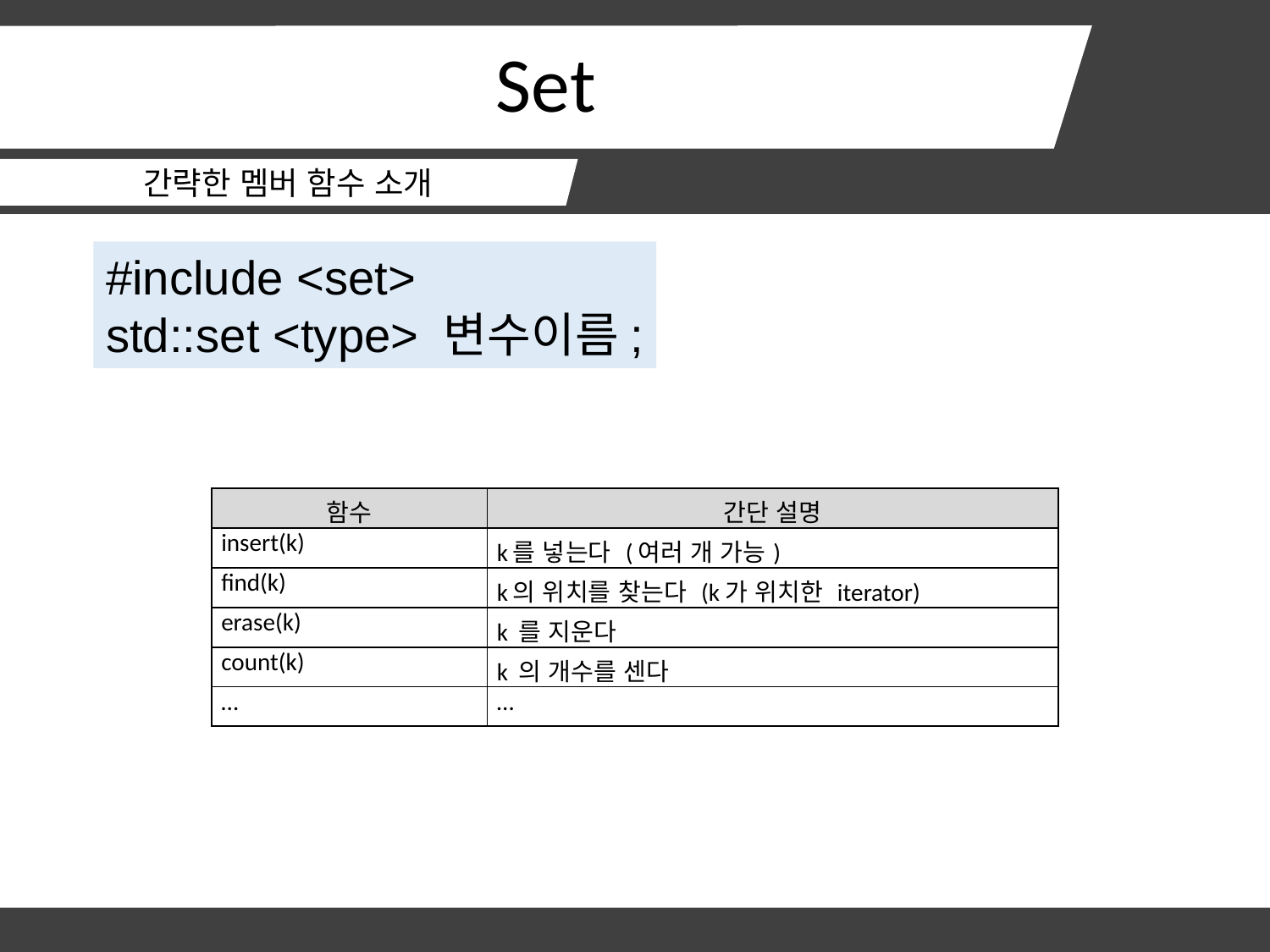

# Set
간략한 멤버 함수 소개
#include <set>
std::set <type> 변수이름;
| 함수 | 간단 설명 |
| --- | --- |
| insert(k) | k를 넣는다 (여러 개 가능) |
| find(k) | k의 위치를 찾는다 (k가 위치한 iterator) |
| erase(k) | k 를 지운다 |
| count(k) | k 의 개수를 센다 |
| … | … |